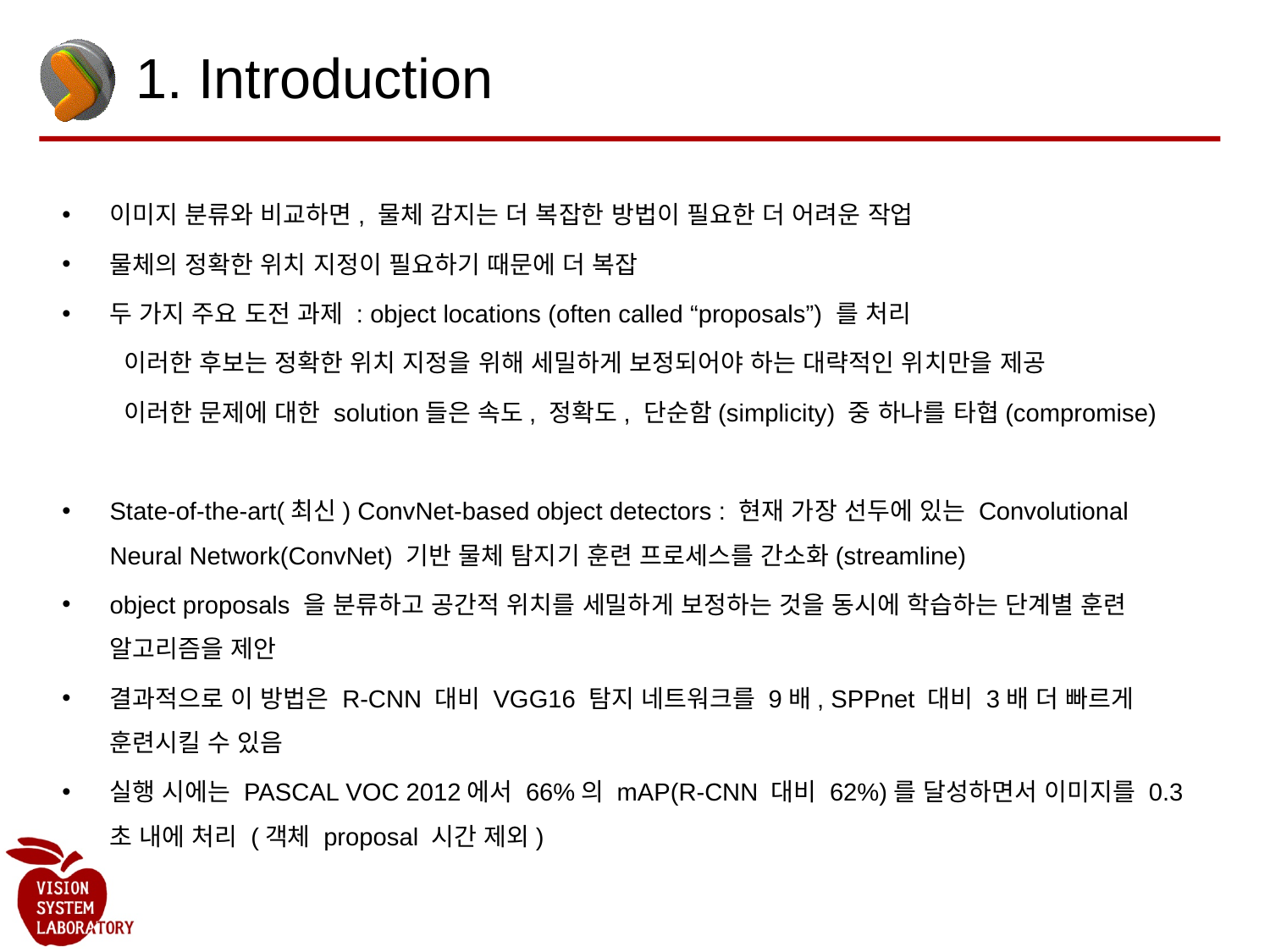

# 1. Introduction
이미지 분류와 비교하면, 물체 감지는 더 복잡한 방법이 필요한 더 어려운 작업
물체의 정확한 위치 지정이 필요하기 때문에 더 복잡
두 가지 주요 도전 과제 : object locations (often called “proposals”) 를 처리
        이러한 후보는 정확한 위치 지정을 위해 세밀하게 보정되어야 하는 대략적인 위치만을 제공
        이러한 문제에 대한 solution들은 속도, 정확도, 단순함(simplicity) 중 하나를 타협(compromise)

State-of-the-art(최신) ConvNet-based object detectors : 현재 가장 선두에 있는 Convolutional Neural Network(ConvNet) 기반 물체 탐지기 훈련 프로세스를 간소화(streamline)
object proposals 을 분류하고 공간적 위치를 세밀하게 보정하는 것을 동시에 학습하는 단계별 훈련 알고리즘을 제안
결과적으로 이 방법은 R-CNN 대비 VGG16 탐지 네트워크를 9배, SPPnet 대비 3배 더 빠르게 훈련시킬 수 있음
실행 시에는 PASCAL VOC 2012에서 66%의 mAP(R-CNN 대비 62%)를 달성하면서 이미지를 0.3초 내에 처리 (객체 proposal 시간 제외)